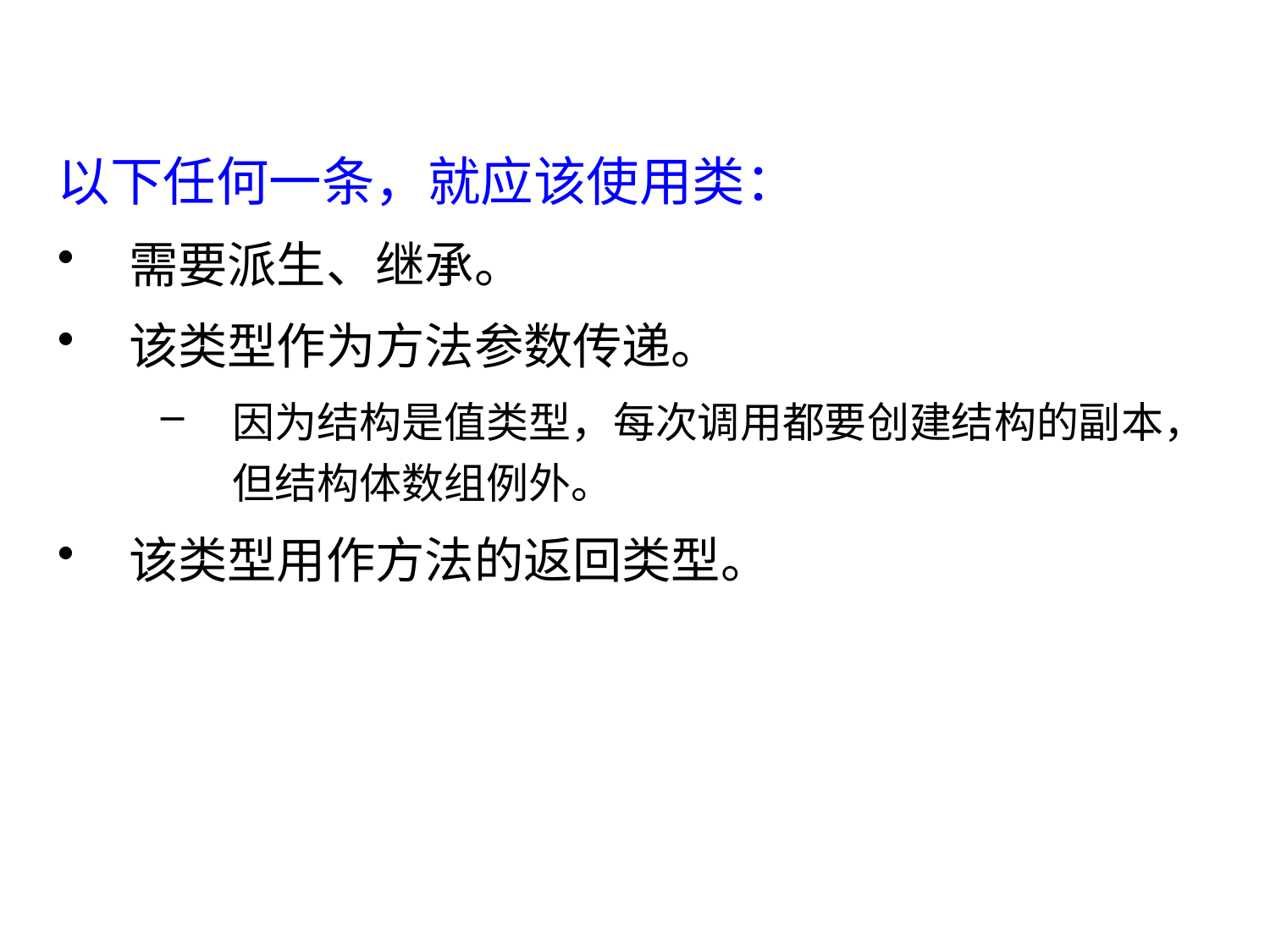

以下任何一条，就应该使用类：
需要派生、继承。
该类型作为方法参数传递。
因为结构是值类型，每次调用都要创建结构的副本，但结构体数组例外。
该类型用作方法的返回类型。